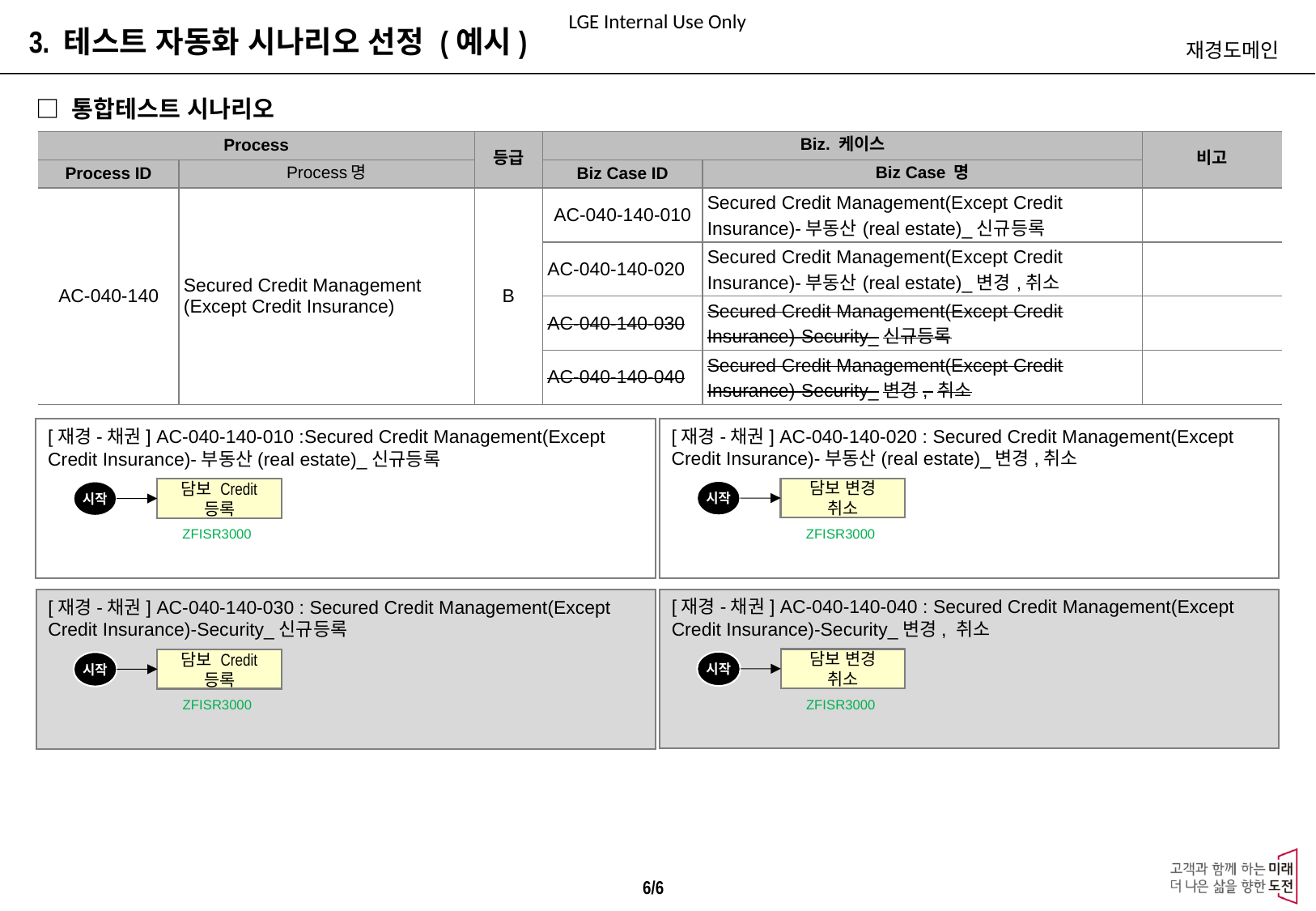

3. 테스트 자동화 시나리오 선정 (예시)
재경도메인
□ 통합테스트 시나리오
| Process |  | 등급 | Biz. 케이스 |  | 비고 |
| --- | --- | --- | --- | --- | --- |
| Process ID | Process명 |  | Biz Case ID | Biz Case 명 |  |
| AC-040-140 | Secured Credit Management (Except Credit Insurance) | B | AC-040-140-010 | Secured Credit Management(Except Credit Insurance)-부동산(real estate)\_신규등록 |  |
|  |  |  | AC-040-140-020 | Secured Credit Management(Except Credit Insurance)-부동산(real estate)\_변경,취소 |  |
|  |  |  | AC-040-140-030 | Secured Credit Management(Except Credit Insurance)-Security\_신규등록 |  |
|  |  |  | AC-040-140-040 | Secured Credit Management(Except Credit Insurance)-Security\_변경, 취소 |  |
[재경-채권] AC-040-140-020 : Secured Credit Management(Except Credit Insurance)-부동산(real estate)_변경,취소
[재경-채권] AC-040-140-010 :Secured Credit Management(Except Credit Insurance)-부동산(real estate)_신규등록
담보 변경 취소
담보 Credit 등록
시작
시작
ZFISR3000
ZFISR3000
[재경-채권] AC-040-140-040 : Secured Credit Management(Except Credit Insurance)-Security_변경, 취소
[재경-채권] AC-040-140-030 : Secured Credit Management(Except Credit Insurance)-Security_신규등록
담보 변경 취소
담보 Credit 등록
시작
시작
ZFISR3000
ZFISR3000
6/6